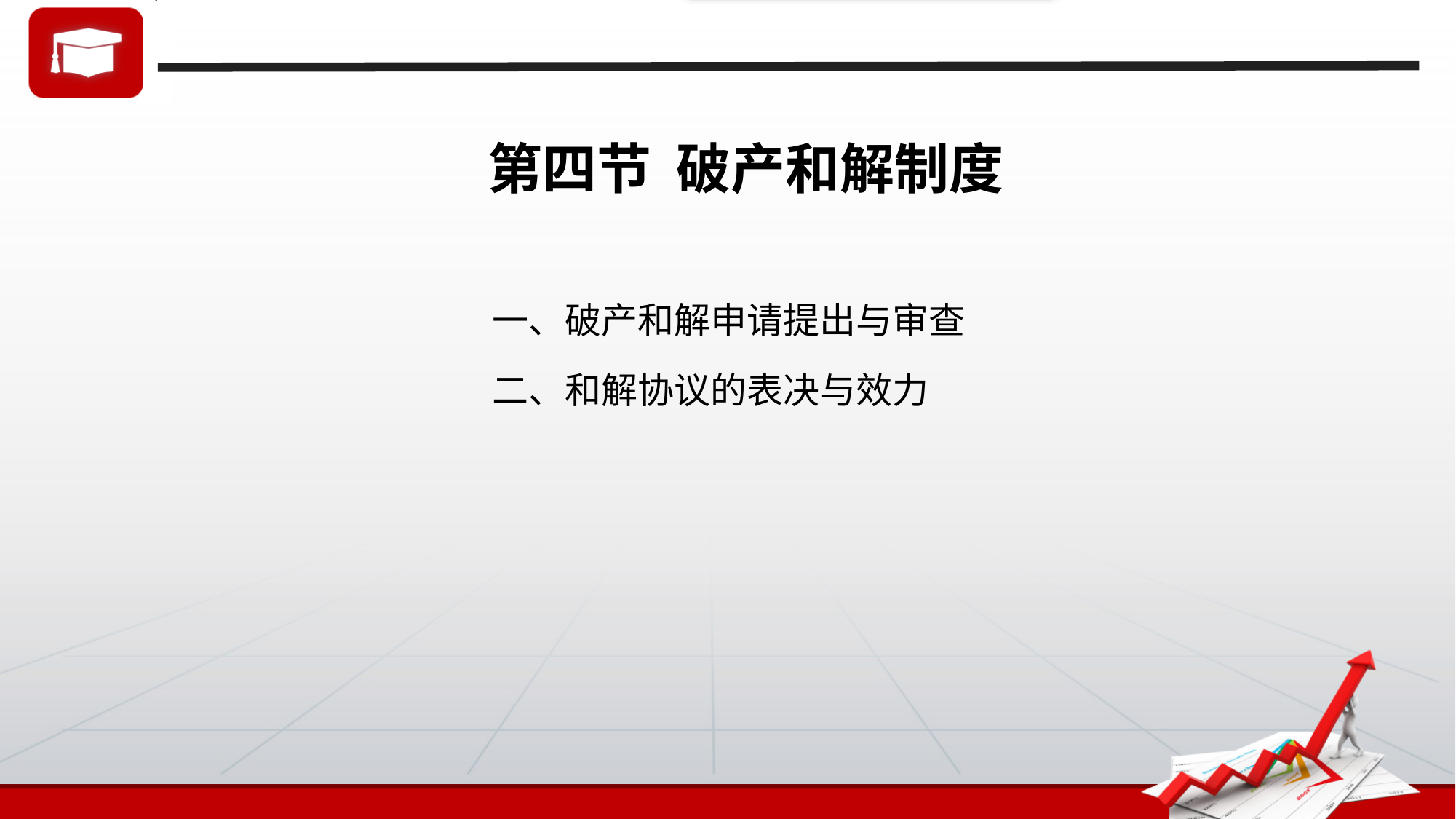

# 第四节  破产和解制度
一、破产和解申请提出与审查
二、和解协议的表决与效力